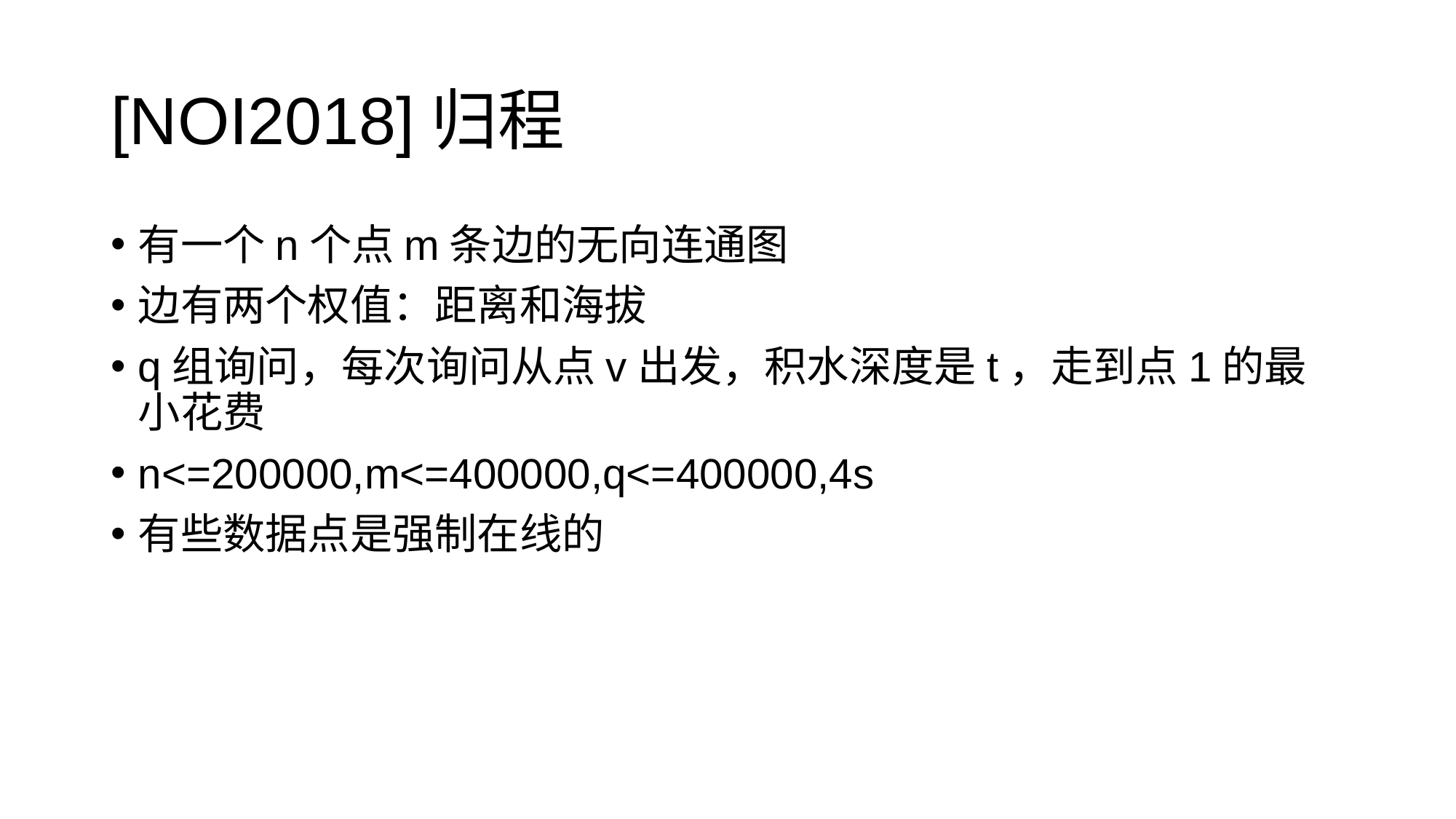

# [NOI2018]归程
有一个n个点m条边的无向连通图
边有两个权值：距离和海拔
q组询问，每次询问从点v出发，积水深度是t，走到点1的最小花费
n<=200000,m<=400000,q<=400000,4s
有些数据点是强制在线的